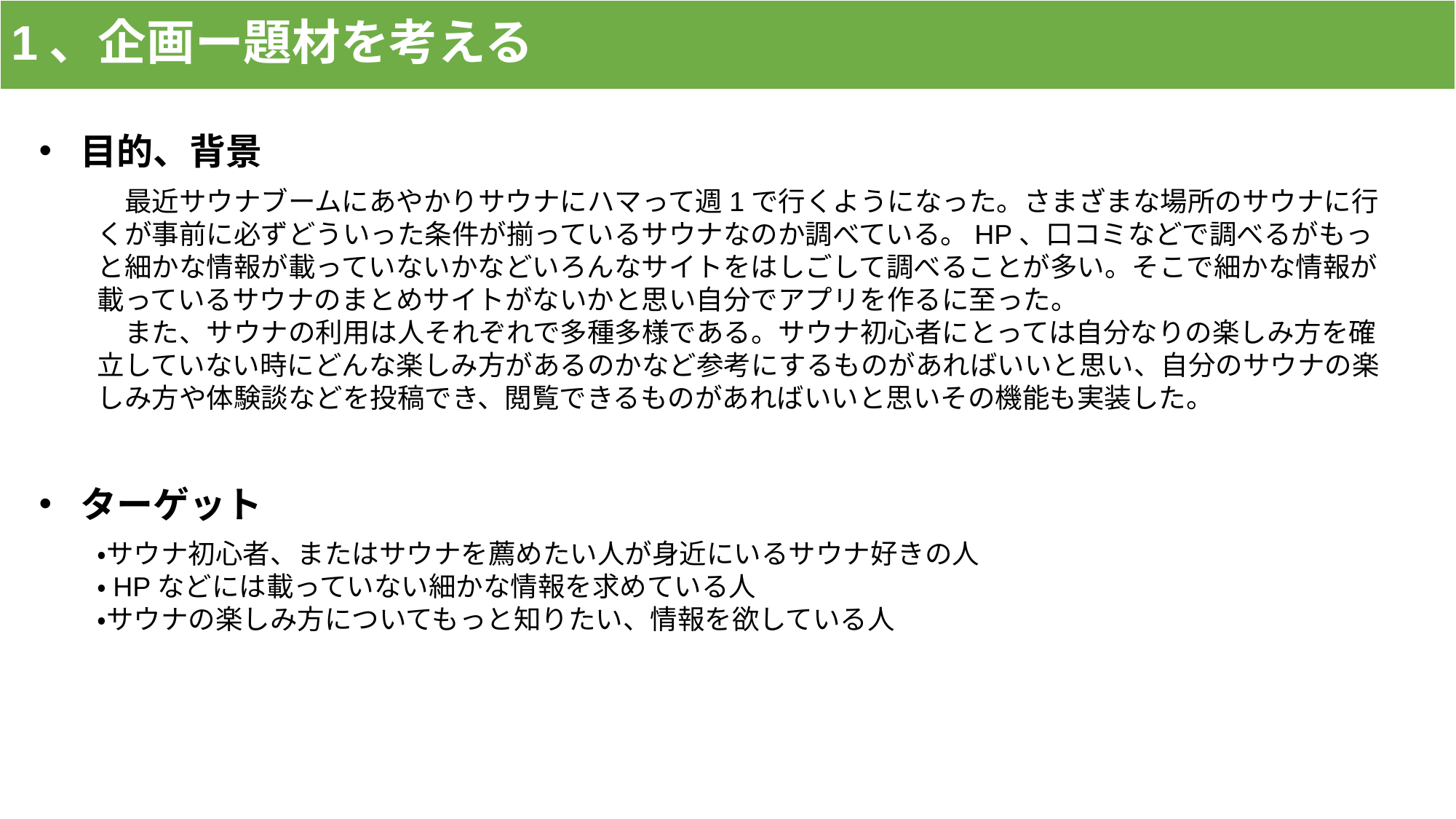

1、企画ー題材を考える
目的、背景
　最近サウナブームにあやかりサウナにハマって週1で行くようになった。さまざまな場所のサウナに行くが事前に必ずどういった条件が揃っているサウナなのか調べている。HP、口コミなどで調べるがもっと細かな情報が載っていないかなどいろんなサイトをはしごして調べることが多い。そこで細かな情報が載っているサウナのまとめサイトがないかと思い自分でアプリを作るに至った。
　また、サウナの利用は人それぞれで多種多様である。サウナ初心者にとっては自分なりの楽しみ方を確立していない時にどんな楽しみ方があるのかなど参考にするものがあればいいと思い、自分のサウナの楽しみ方や体験談などを投稿でき、閲覧できるものがあればいいと思いその機能も実装した。
ターゲット
・サウナ初心者、またはサウナを薦めたい人が身近にいるサウナ好きの人
・HPなどには載っていない細かな情報を求めている人
・サウナの楽しみ方についてもっと知りたい、情報を欲している人